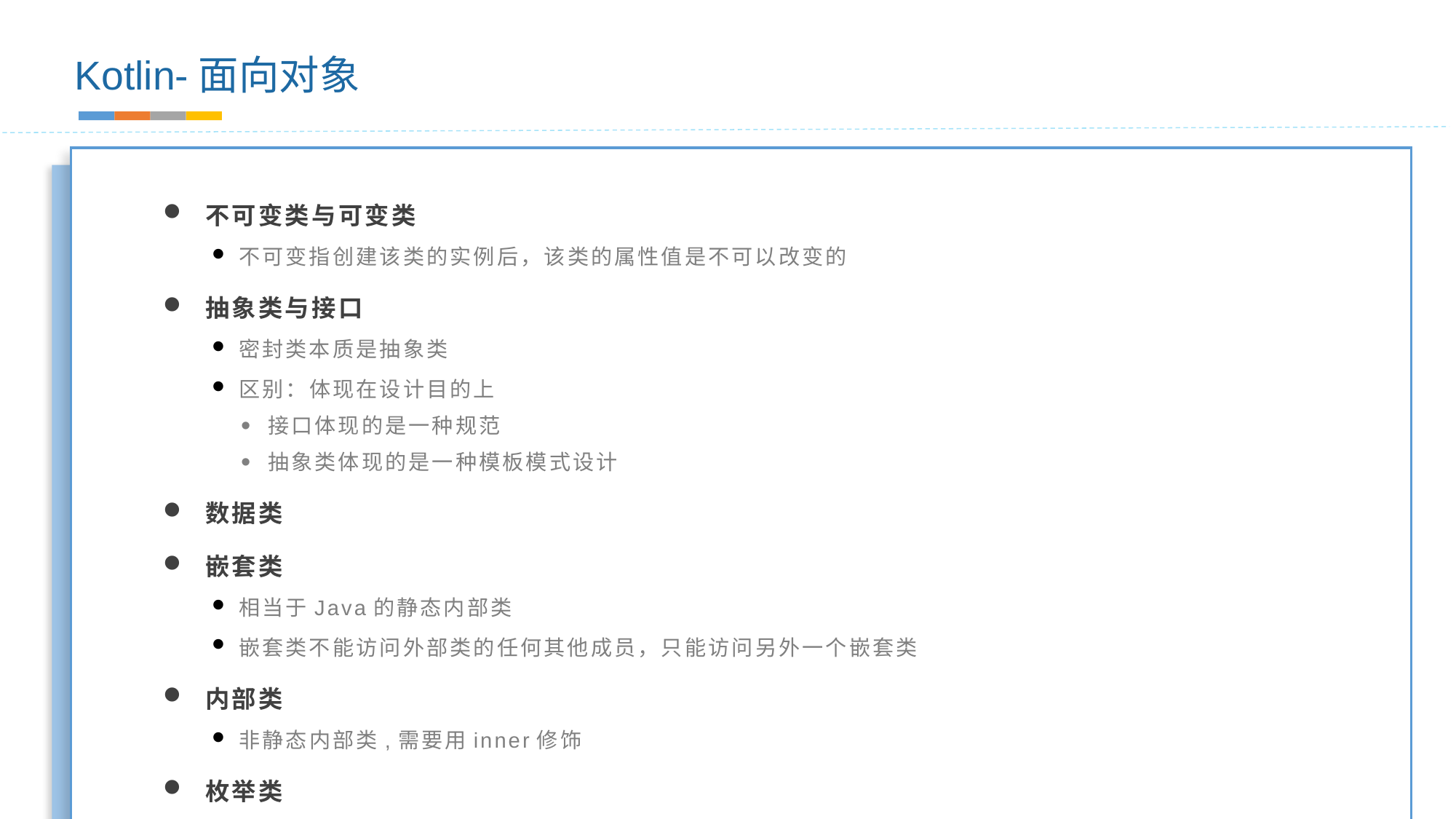

Kotlin-面向对象

不可变类与可变类
不可变指创建该类的实例后，该类的属性值是不可以改变的
抽象类与接口
密封类本质是抽象类
区别：体现在设计目的上
接口体现的是一种规范
抽象类体现的是一种模板模式设计
数据类
嵌套类
相当于Java的静态内部类
嵌套类不能访问外部类的任何其他成员，只能访问另外一个嵌套类
内部类
非静态内部类,需要用inner修饰
枚举类